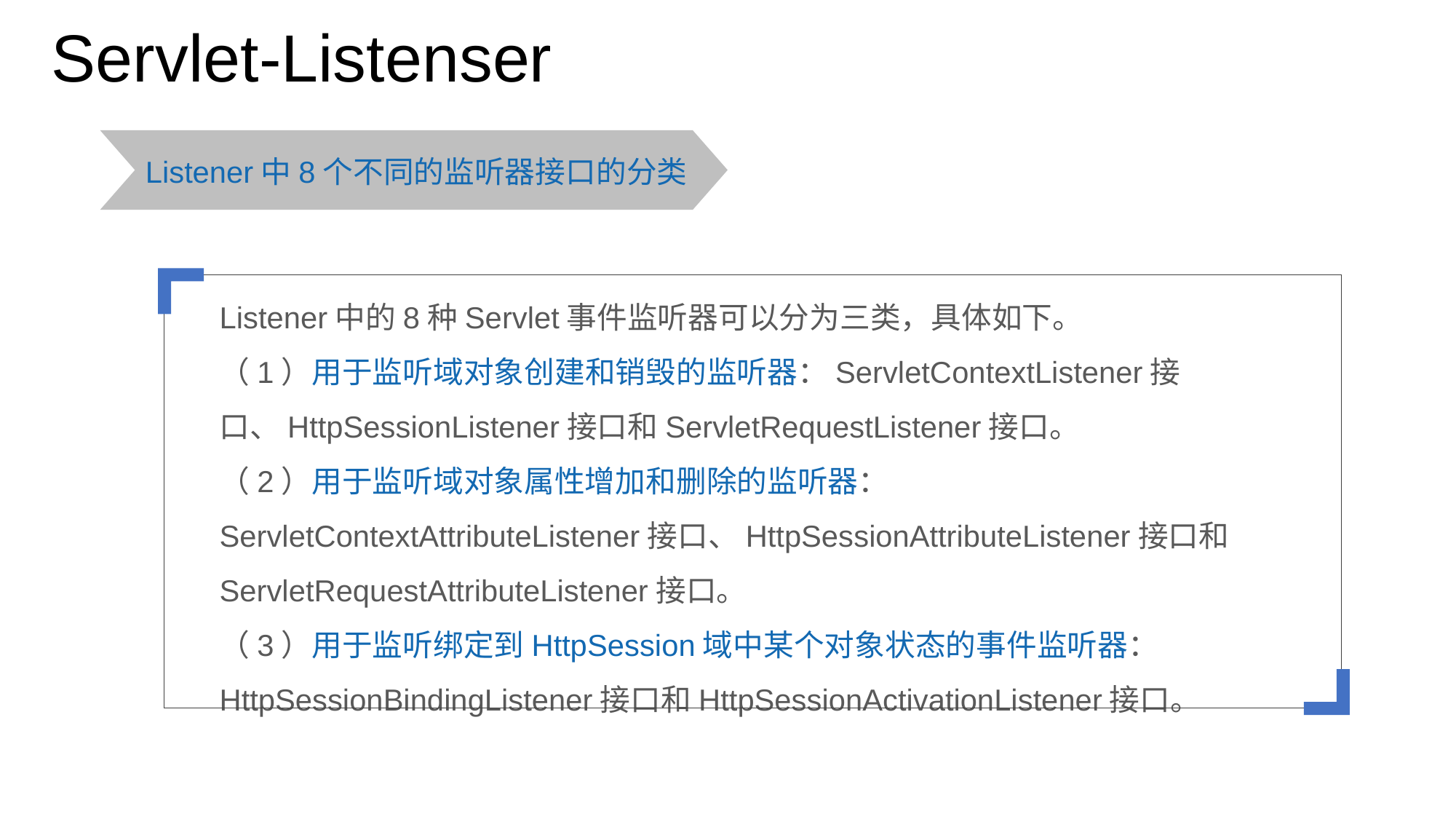

Servlet-Listenser

Listener中8个不同的监听器接口的分类

Listener中的8种Servlet事件监听器可以分为三类，具体如下。
（1）用于监听域对象创建和销毁的监听器：ServletContextListener接口、HttpSessionListener接口和ServletRequestListener接口。
（2）用于监听域对象属性增加和删除的监听器：ServletContextAttributeListener接口、HttpSessionAttributeListener接口和ServletRequestAttributeListener接口。
（3）用于监听绑定到HttpSession域中某个对象状态的事件监听器：HttpSessionBindingListener接口和HttpSessionActivationListener接口。